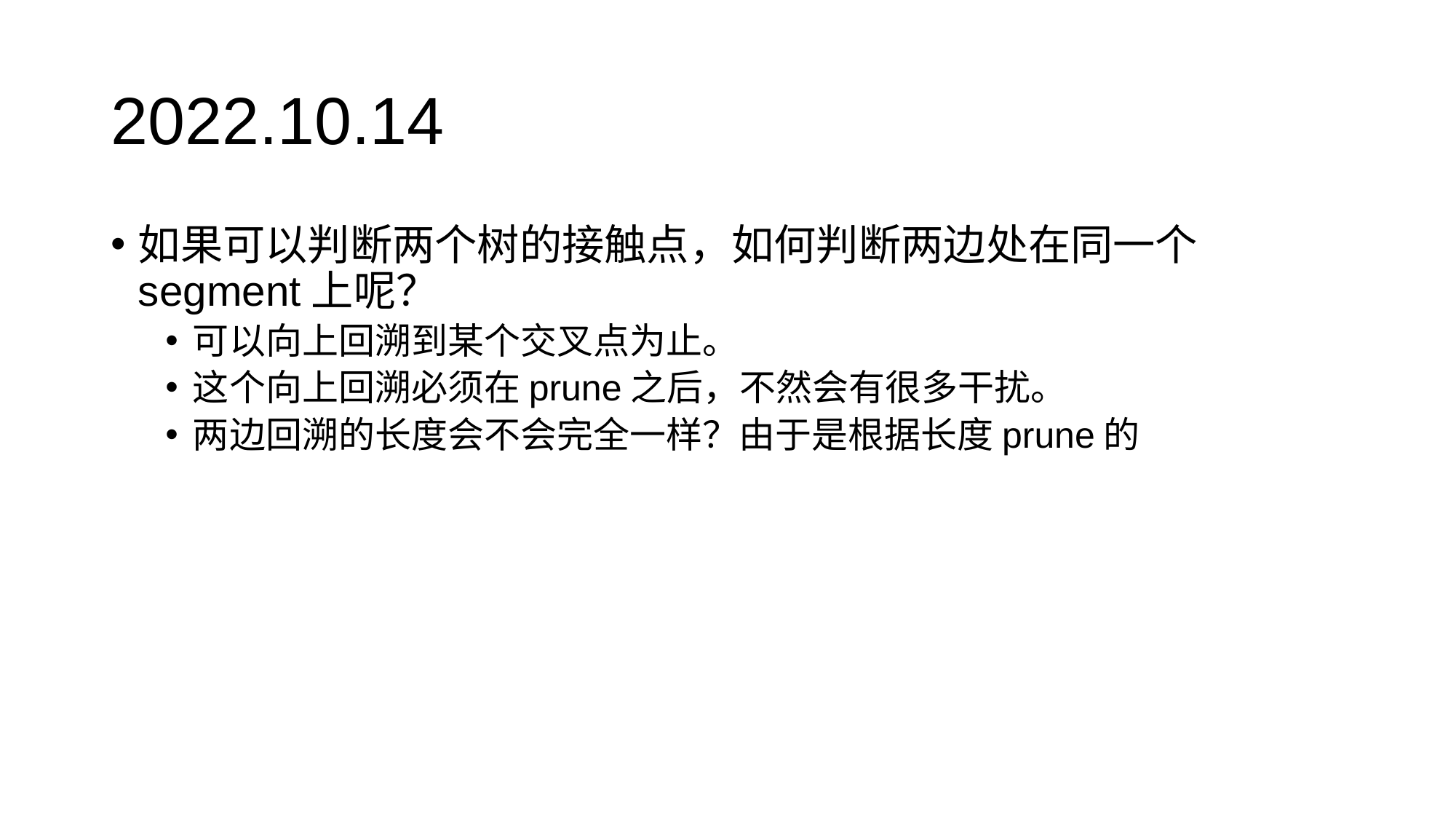

# 2022.10.14
如果可以判断两个树的接触点，如何判断两边处在同一个segment上呢？
可以向上回溯到某个交叉点为止。
这个向上回溯必须在prune之后，不然会有很多干扰。
两边回溯的长度会不会完全一样？由于是根据长度prune的